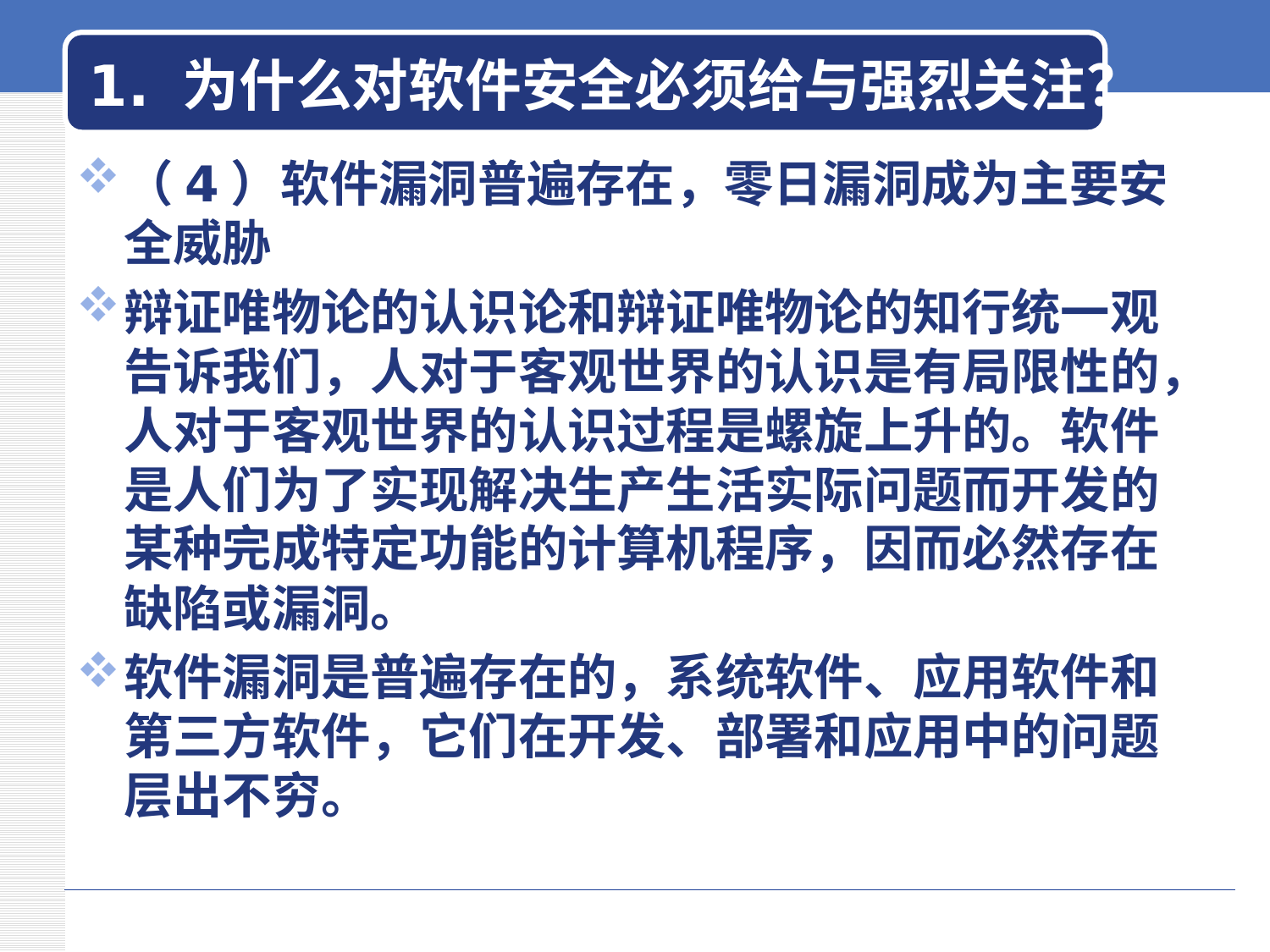

# 1. 为什么对软件安全必须给与强烈关注？
（4）软件漏洞普遍存在，零日漏洞成为主要安全威胁
辩证唯物论的认识论和辩证唯物论的知行统一观告诉我们，人对于客观世界的认识是有局限性的，人对于客观世界的认识过程是螺旋上升的。软件是人们为了实现解决生产生活实际问题而开发的某种完成特定功能的计算机程序，因而必然存在缺陷或漏洞。
软件漏洞是普遍存在的，系统软件、应用软件和第三方软件，它们在开发、部署和应用中的问题层出不穷。